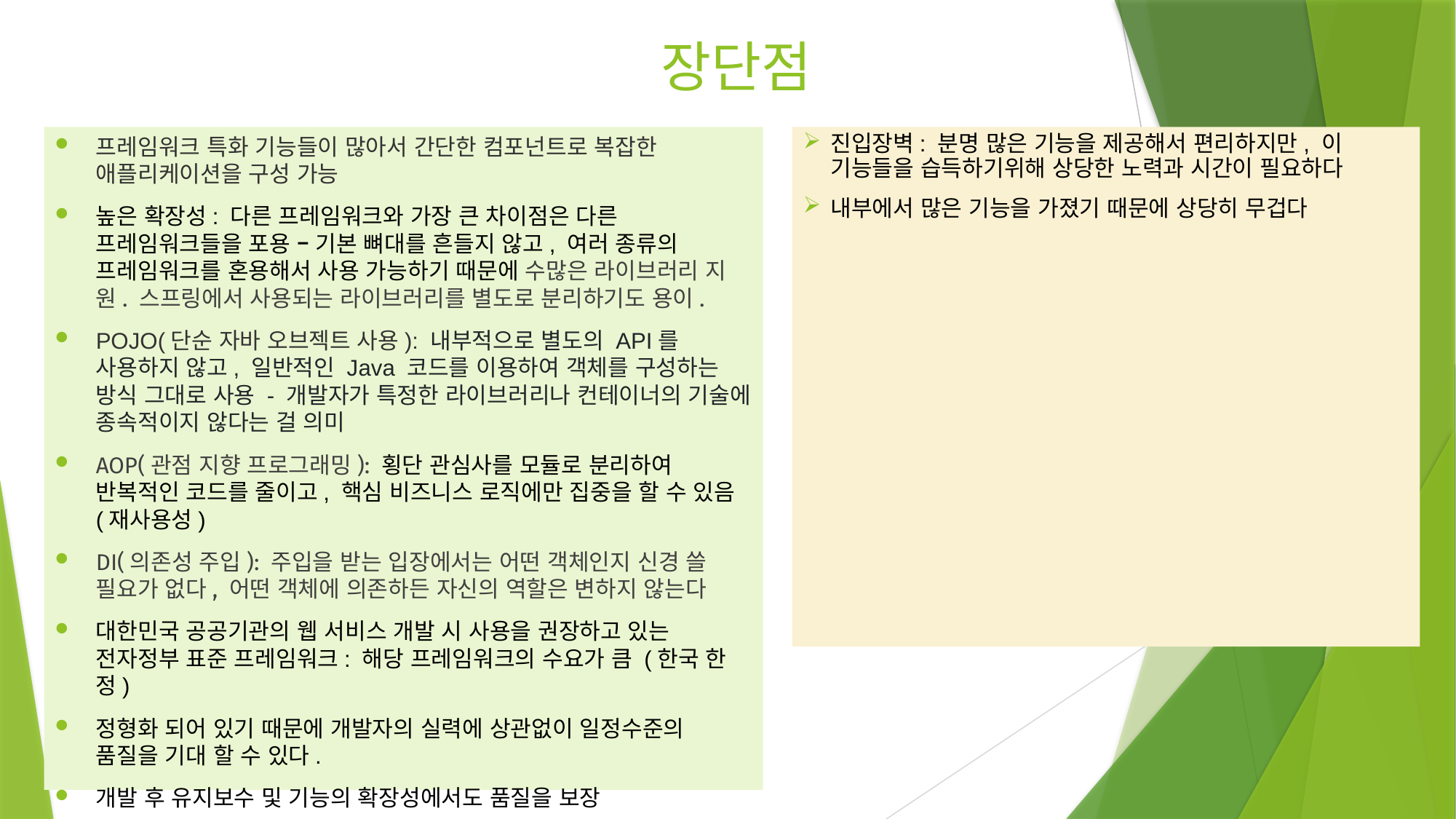

# 장단점
프레임워크 특화 기능들이 많아서 간단한 컴포넌트로 복잡한 애플리케이션을 구성 가능
높은 확장성: 다른 프레임워크와 가장 큰 차이점은 다른 프레임워크들을 포용 – 기본 뼈대를 흔들지 않고, 여러 종류의 프레임워크를 혼용해서 사용 가능하기 때문에 수많은 라이브러리 지원. 스프링에서 사용되는 라이브러리를 별도로 분리하기도 용이.
POJO(단순 자바 오브젝트 사용): 내부적으로 별도의 API를 사용하지 않고, 일반적인 Java 코드를 이용하여 객체를 구성하는 방식 그대로 사용 - 개발자가 특정한 라이브러리나 컨테이너의 기술에 종속적이지 않다는 걸 의미
AOP(관점 지향 프로그래밍): 횡단 관심사를 모듈로 분리하여 반복적인 코드를 줄이고, 핵심 비즈니스 로직에만 집중을 할 수 있음 (재사용성)
DI(의존성 주입): 주입을 받는 입장에서는 어떤 객체인지 신경 쓸 필요가 없다, 어떤 객체에 의존하든 자신의 역할은 변하지 않는다
대한민국 공공기관의 웹 서비스 개발 시 사용을 권장하고 있는 전자정부 표준 프레임워크: 해당 프레임워크의 수요가 큼 (한국 한정)
정형화 되어 있기 때문에 개발자의 실력에 상관없이 일정수준의 품질을 기대 할 수 있다.
개발 후 유지보수 및 기능의 확장성에서도 품질을 보장

진입장벽: 분명 많은 기능을 제공해서 편리하지만, 이 기능들을 습득하기위해 상당한 노력과 시간이 필요하다
내부에서 많은 기능을 가졌기 때문에 상당히 무겁다